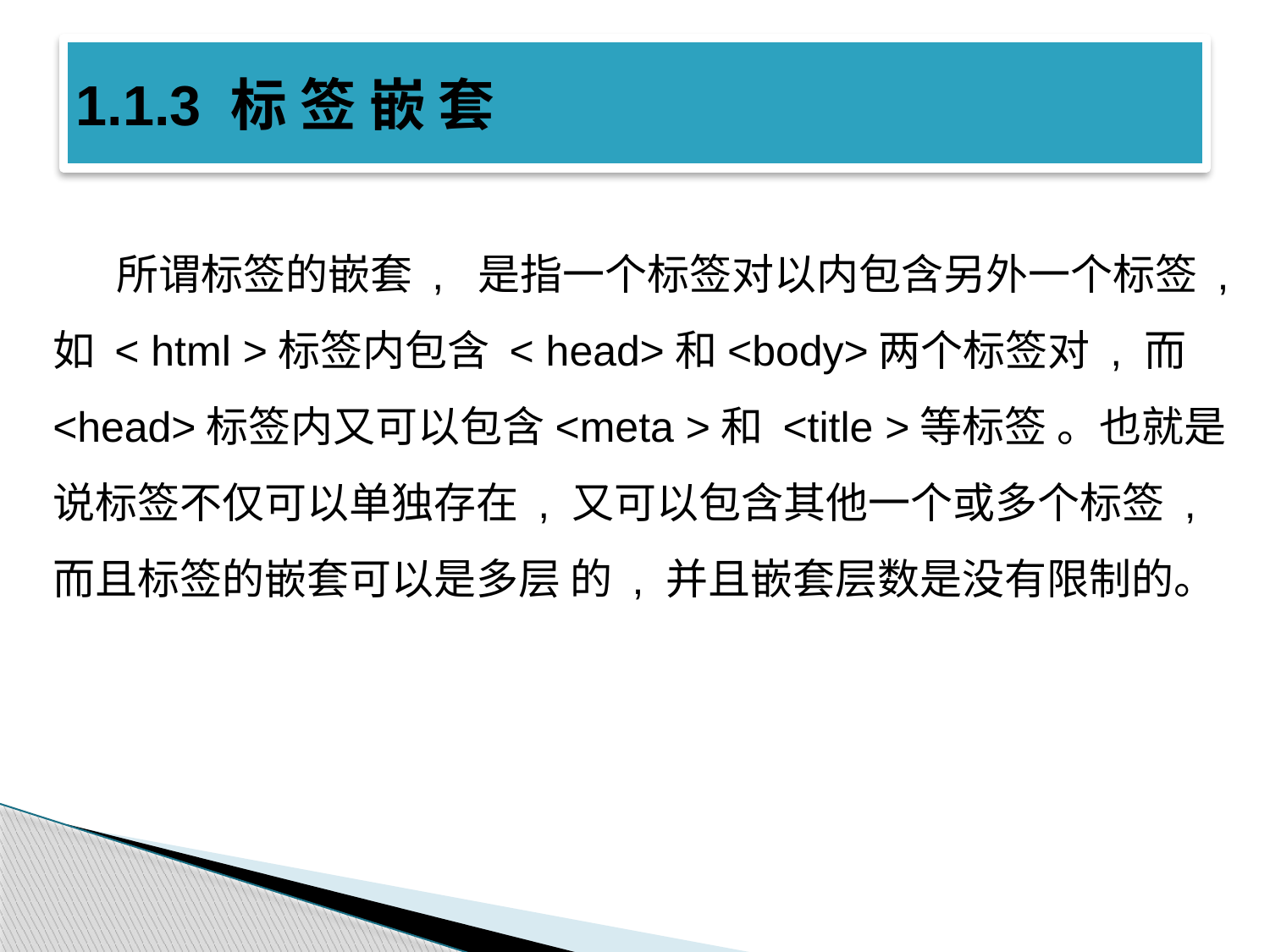

# 1.1.3 标 签 嵌 套
所谓标签的嵌套 ,  是指一个标签对以内包含另外一个标签 ,  如 < html >标签内包含 < head>和<body>两个标签对 , 而<head>标签内又可以包含<meta >和 <title >等标签 。也就是 说标签不仅可以单独存在 , 又可以包含其他一个或多个标签 ,  而且标签的嵌套可以是多层 的 , 并且嵌套层数是没有限制的。